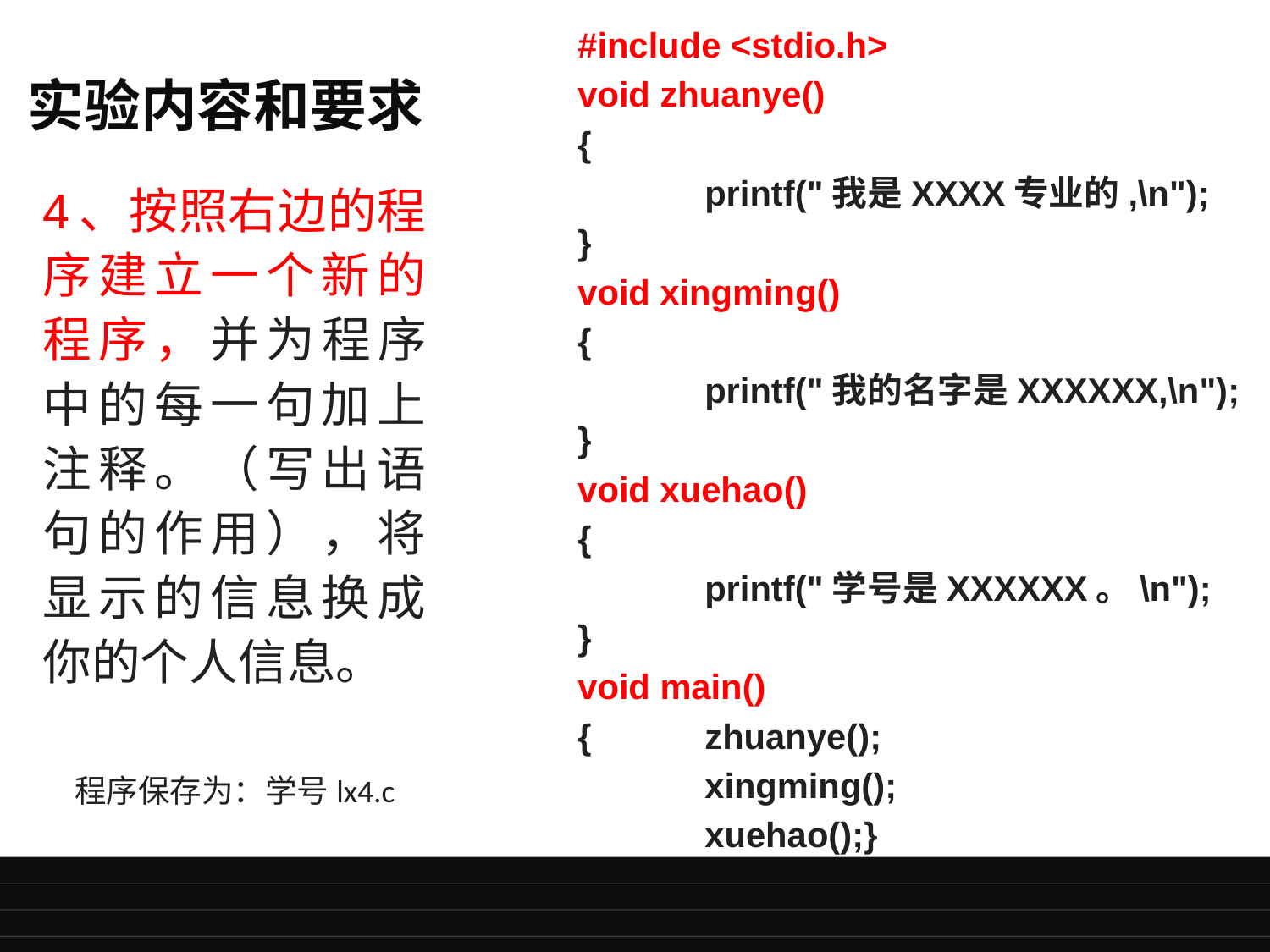

#include <stdio.h>
void zhuanye()
{
	printf("我是XXXX专业的,\n");
}
void xingming()
{
	printf("我的名字是XXXXXX,\n");
}
void xuehao()
{
	printf("学号是XXXXXX。\n");
}
void main()
{	zhuanye();
	xingming();
	xuehao();}
# 实验内容和要求
4、按照右边的程序建立一个新的程序，并为程序中的每一句加上注释。（写出语句的作用），将显示的信息换成你的个人信息。

程序保存为：学号lx4.c